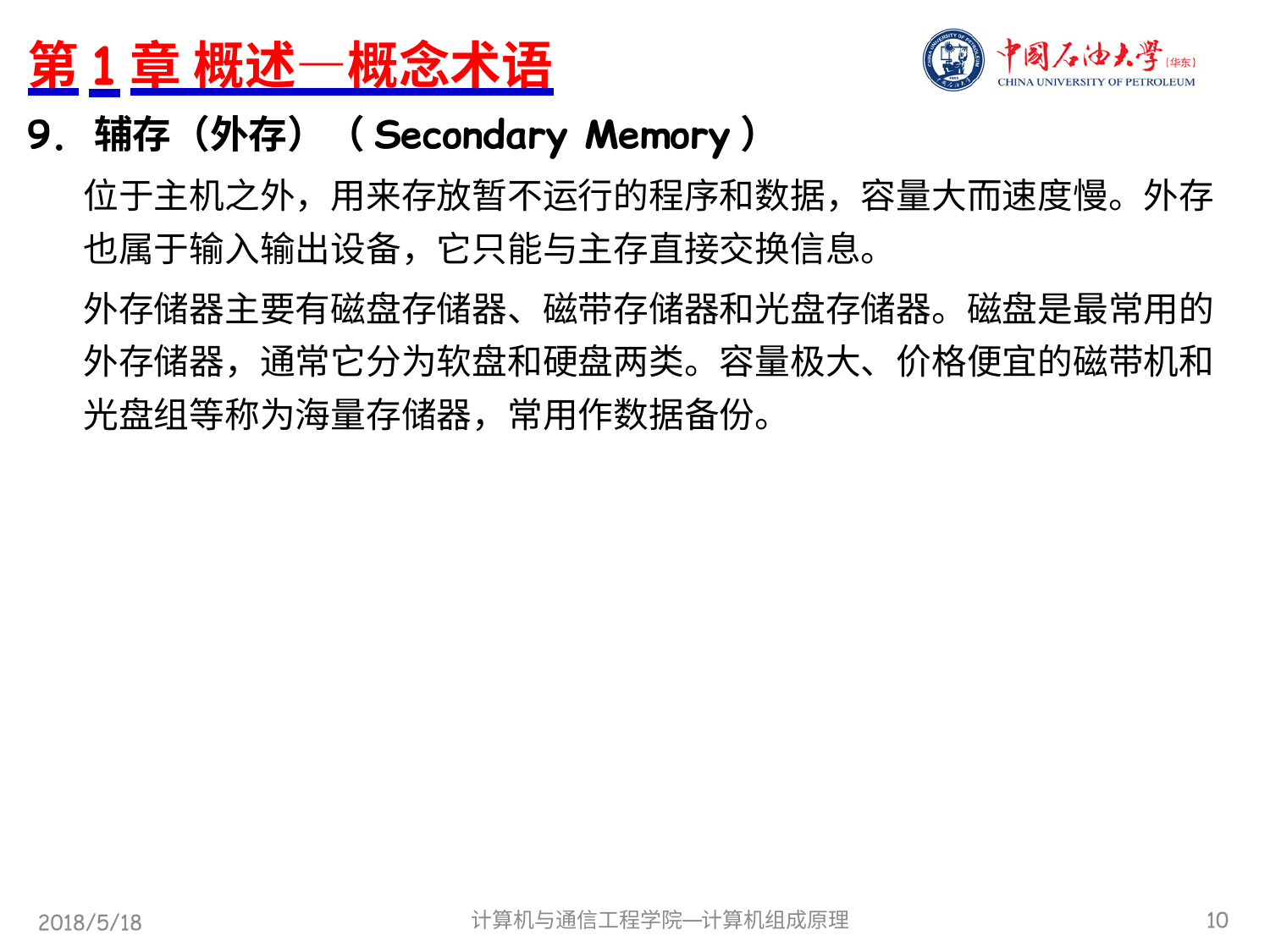

# 第1章 概述—概念术语
9. 辅存（外存）（Secondary Memory）
位于主机之外，用来存放暂不运行的程序和数据，容量大而速度慢。外存也属于输入输出设备，它只能与主存直接交换信息。
外存储器主要有磁盘存储器、磁带存储器和光盘存储器。磁盘是最常用的外存储器，通常它分为软盘和硬盘两类。容量极大、价格便宜的磁带机和光盘组等称为海量存储器，常用作数据备份。

计算机与通信工程学院—计算机组成原理
10
2018/5/18